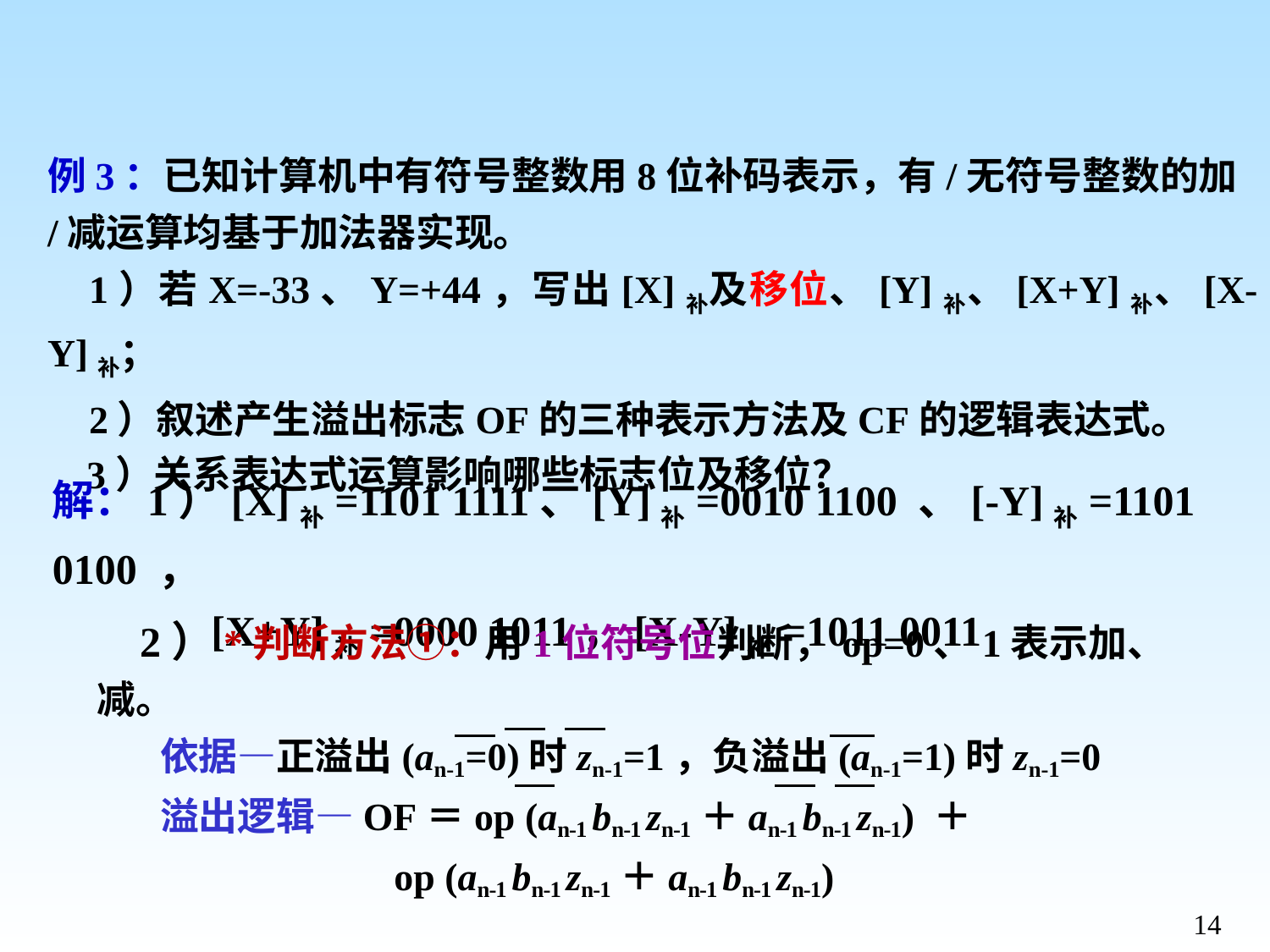

例3：已知计算机中有符号整数用8位补码表示，有/无符号整数的加/减运算均基于加法器实现。
1）若X=-33、Y=+44，写出[X]补及移位、[Y]补、[X+Y]补、[X-Y]补；
2）叙述产生溢出标志OF的三种表示方法及CF的逻辑表达式。
    3）关系表达式运算影响哪些标志位及移位？
解：1）[X]补=1101 1111、[Y]补=0010 1100 、[-Y]补=1101 0100 ，
               [X+Y]补=0000 1011，[X-Y]补=1011 0011
    2）*判断方法①：用1位符号位判断，op=0、1表示加、减。
      依据—正溢出(an-1=0)时zn-1=1，负溢出(an-1=1)时zn-1=0
      溢出逻辑—OF＝op (an-1 bn-1 zn-1＋an-1 bn-1 zn-1) ＋
                                                           op (an-1 bn-1 zn-1＋an-1 bn-1 zn-1)
14